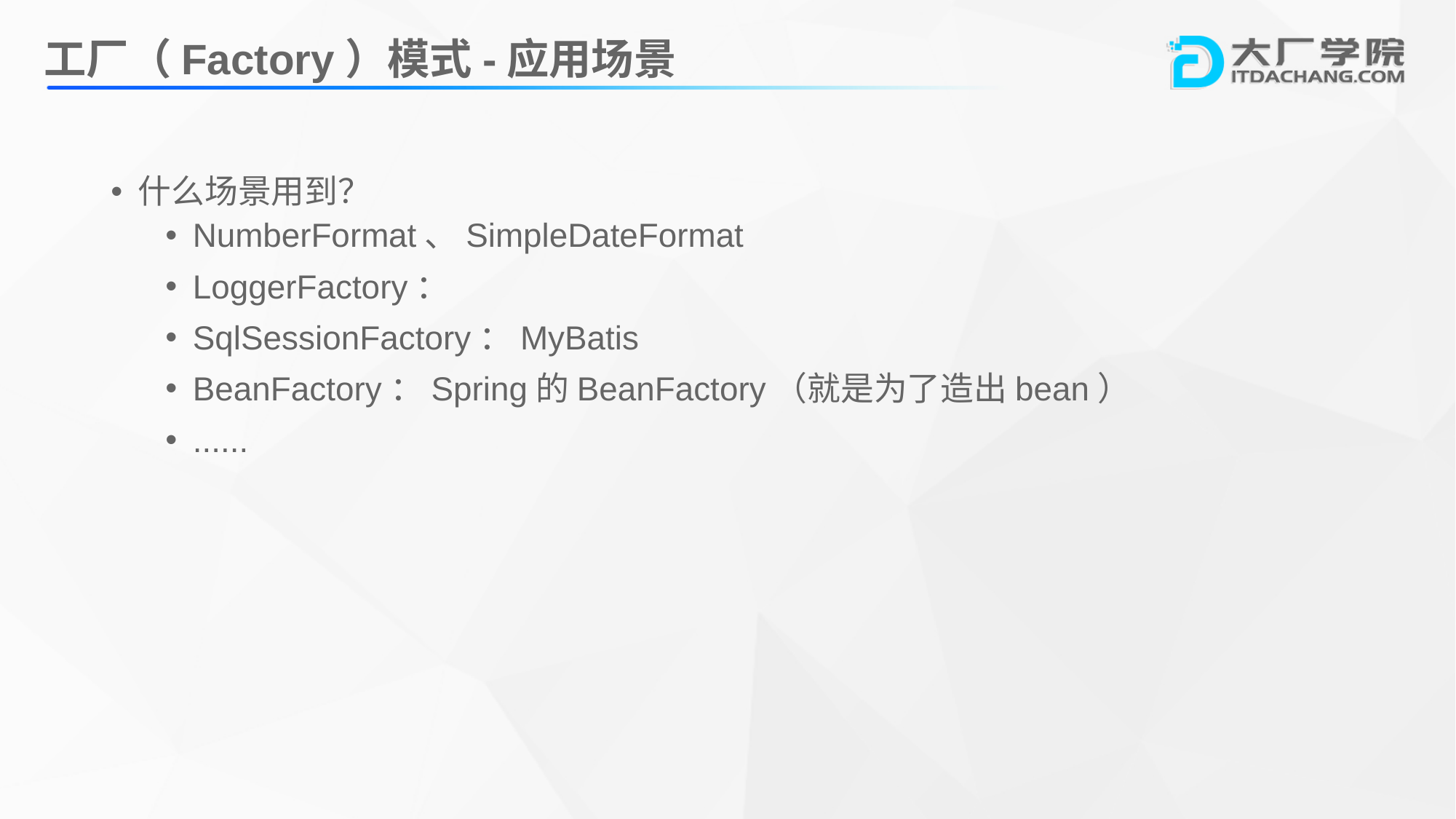

# 工厂（Factory）模式-应用场景
什么场景用到？
NumberFormat、SimpleDateFormat
LoggerFactory：
SqlSessionFactory：MyBatis
BeanFactory：Spring的BeanFactory（就是为了造出bean）
......